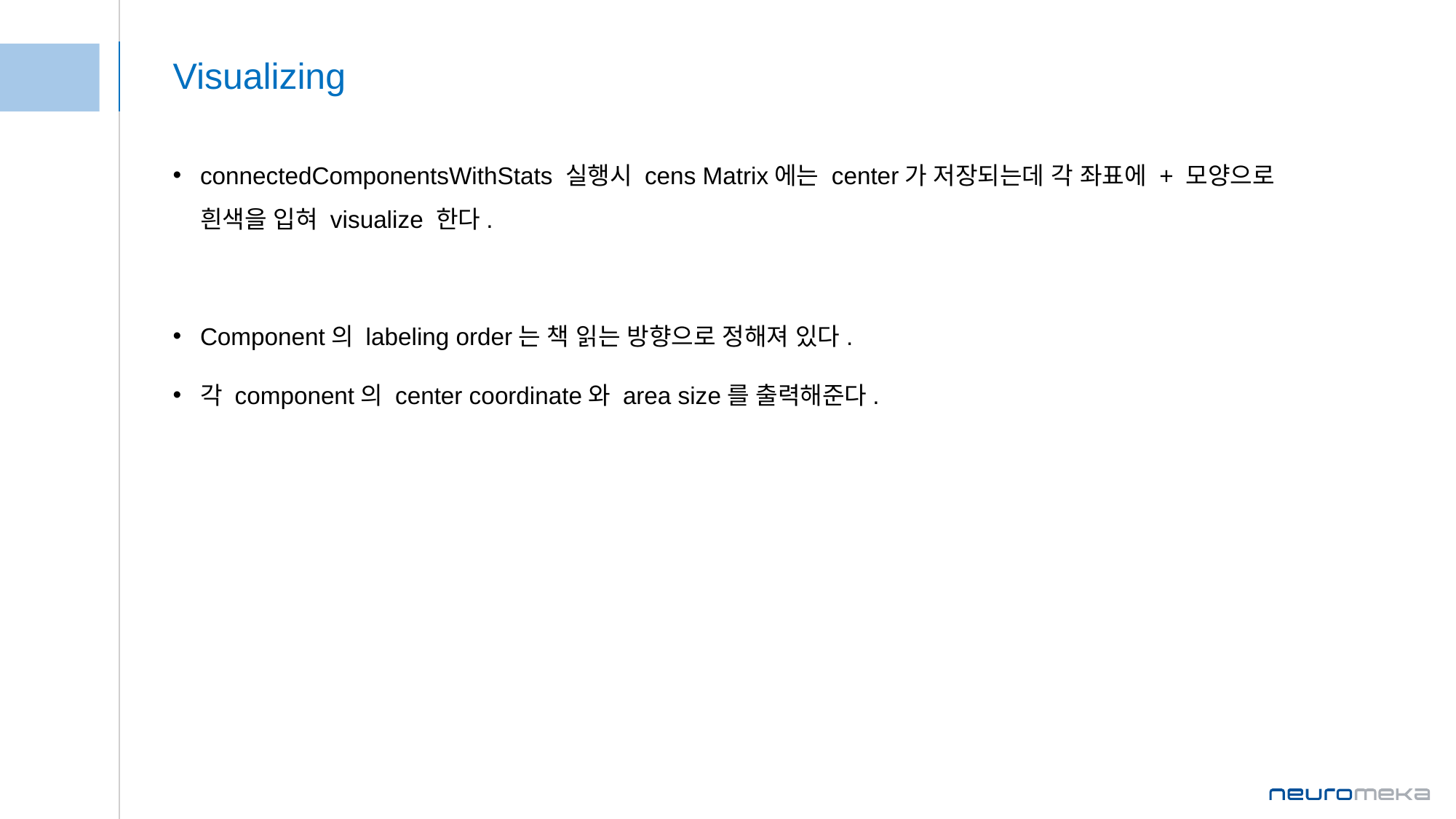

# Visualizing
connectedComponentsWithStats 실행시 cens Matrix에는 center가 저장되는데 각 좌표에 + 모양으로 흰색을 입혀 visualize 한다.

Component의 labeling order는 책 읽는 방향으로 정해져 있다.
각 component의 center coordinate와 area size를 출력해준다.